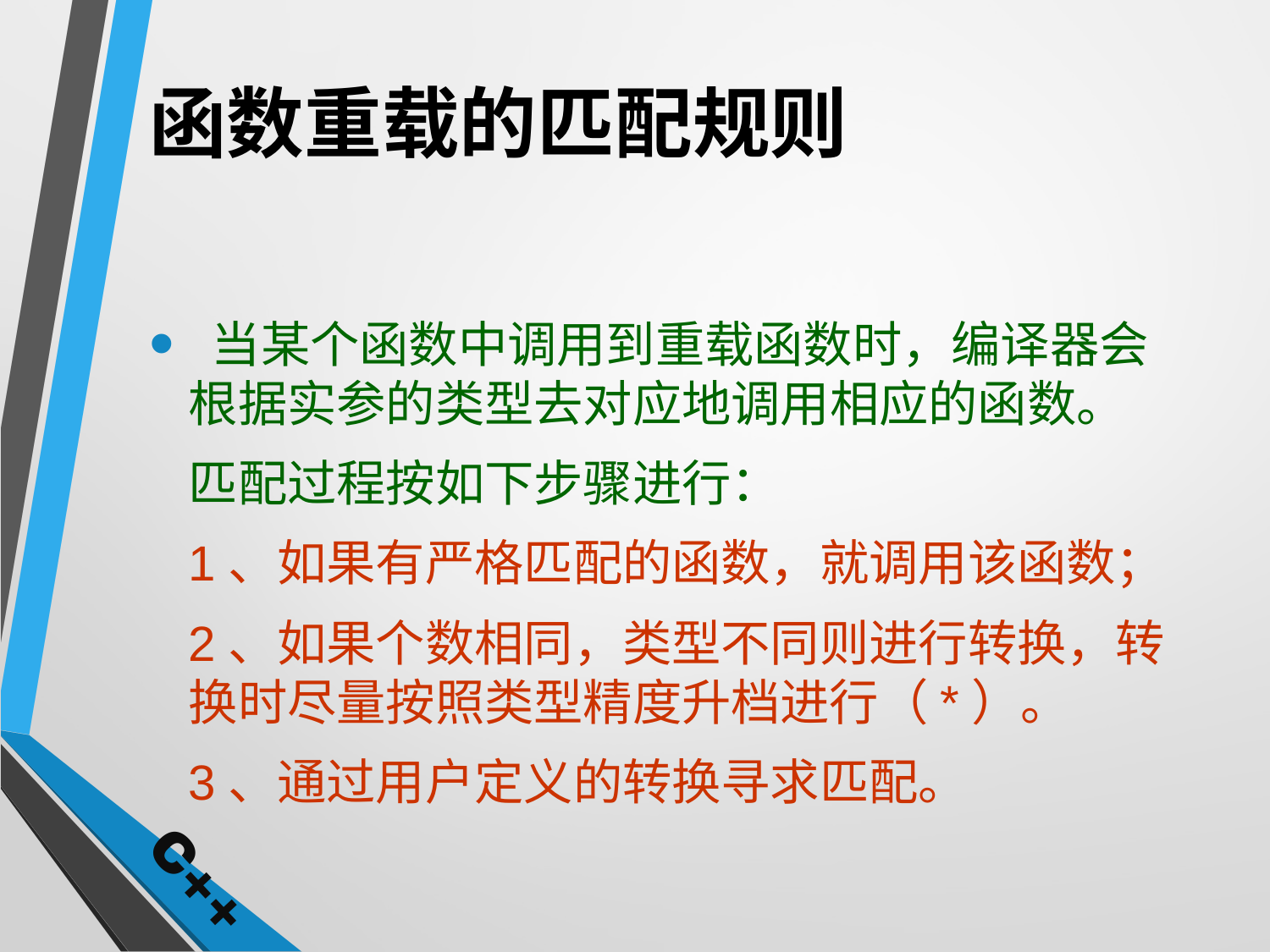

# 函数重载的匹配规则
 当某个函数中调用到重载函数时，编译器会根据实参的类型去对应地调用相应的函数。
	匹配过程按如下步骤进行：
	1、如果有严格匹配的函数，就调用该函数；
	2、如果个数相同，类型不同则进行转换，转换时尽量按照类型精度升档进行（*）。
	3、通过用户定义的转换寻求匹配。